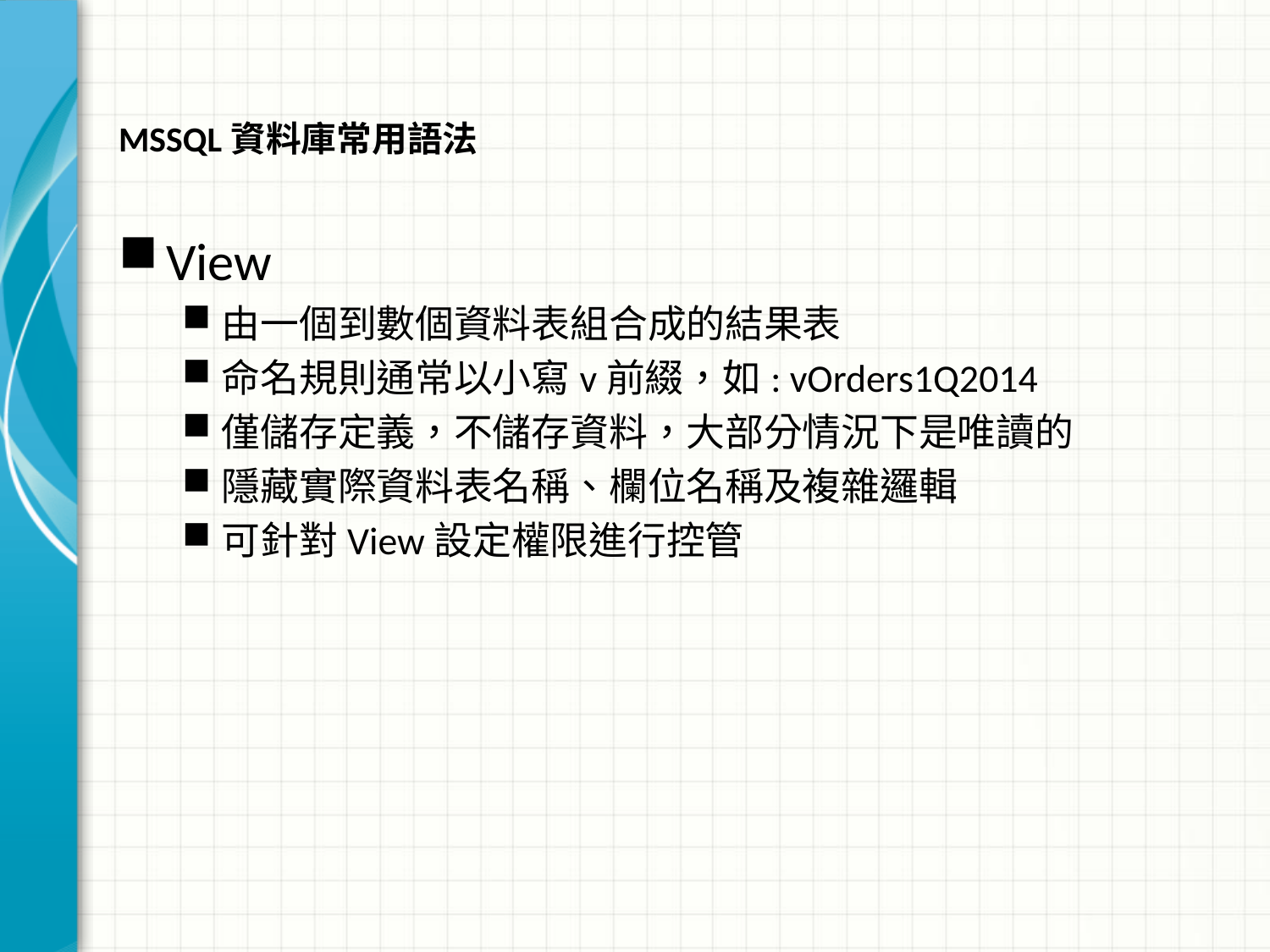

# MSSQL資料庫常用語法
View
由一個到數個資料表組合成的結果表
命名規則通常以小寫v前綴，如: vOrders1Q2014
僅儲存定義，不儲存資料，大部分情況下是唯讀的
隱藏實際資料表名稱、欄位名稱及複雜邏輯
可針對View設定權限進行控管